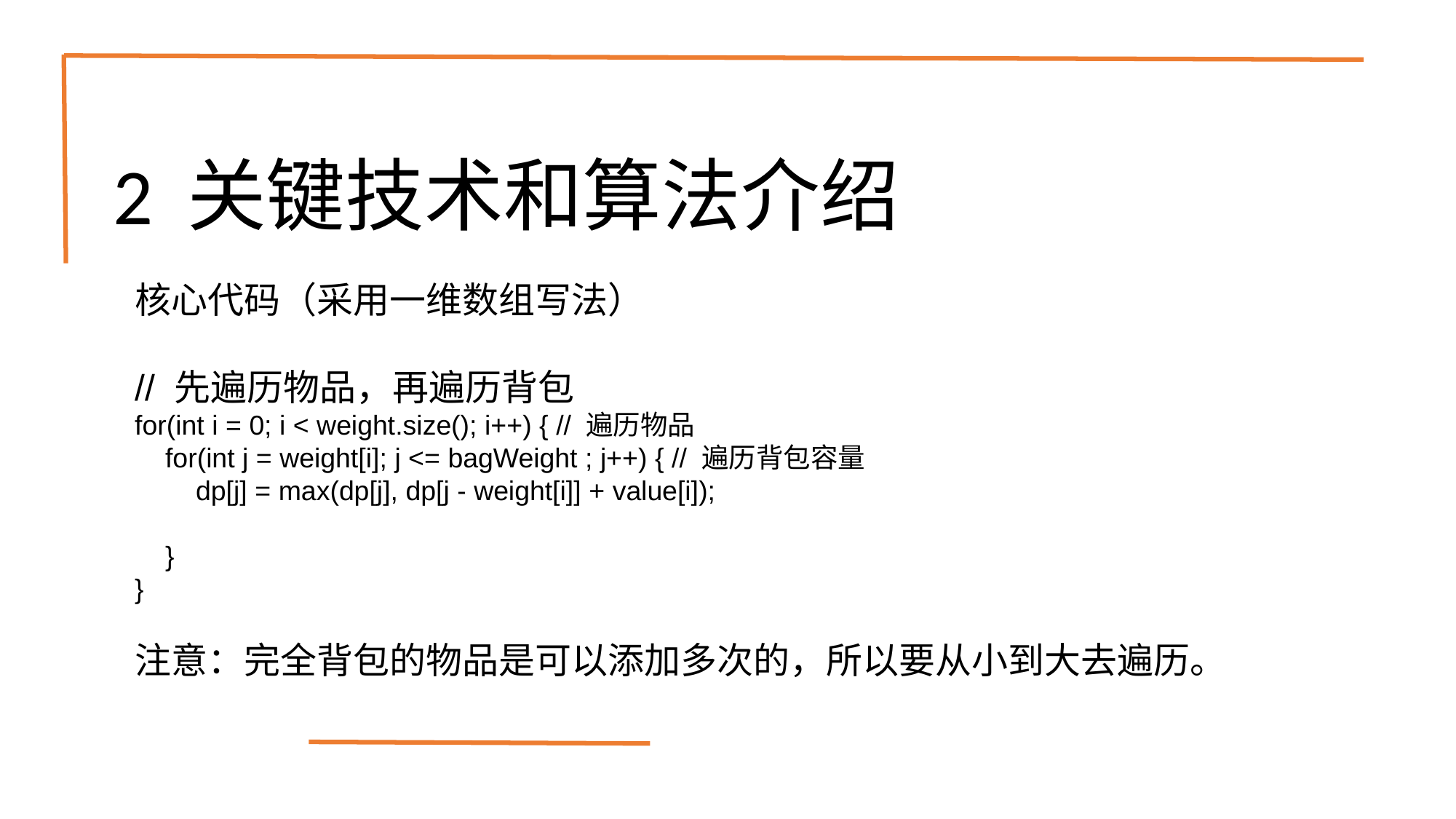

# 2 关键技术和算法介绍
核心代码（采用一维数组写法）

// 先遍历物品，再遍历背包
for(int i = 0; i < weight.size(); i++) { // 遍历物品
    for(int j = weight[i]; j <= bagWeight ; j++) { // 遍历背包容量
        dp[j] = max(dp[j], dp[j - weight[i]] + value[i]);

    }
}

注意：完全背包的物品是可以添加多次的，所以要从小到大去遍历。
6